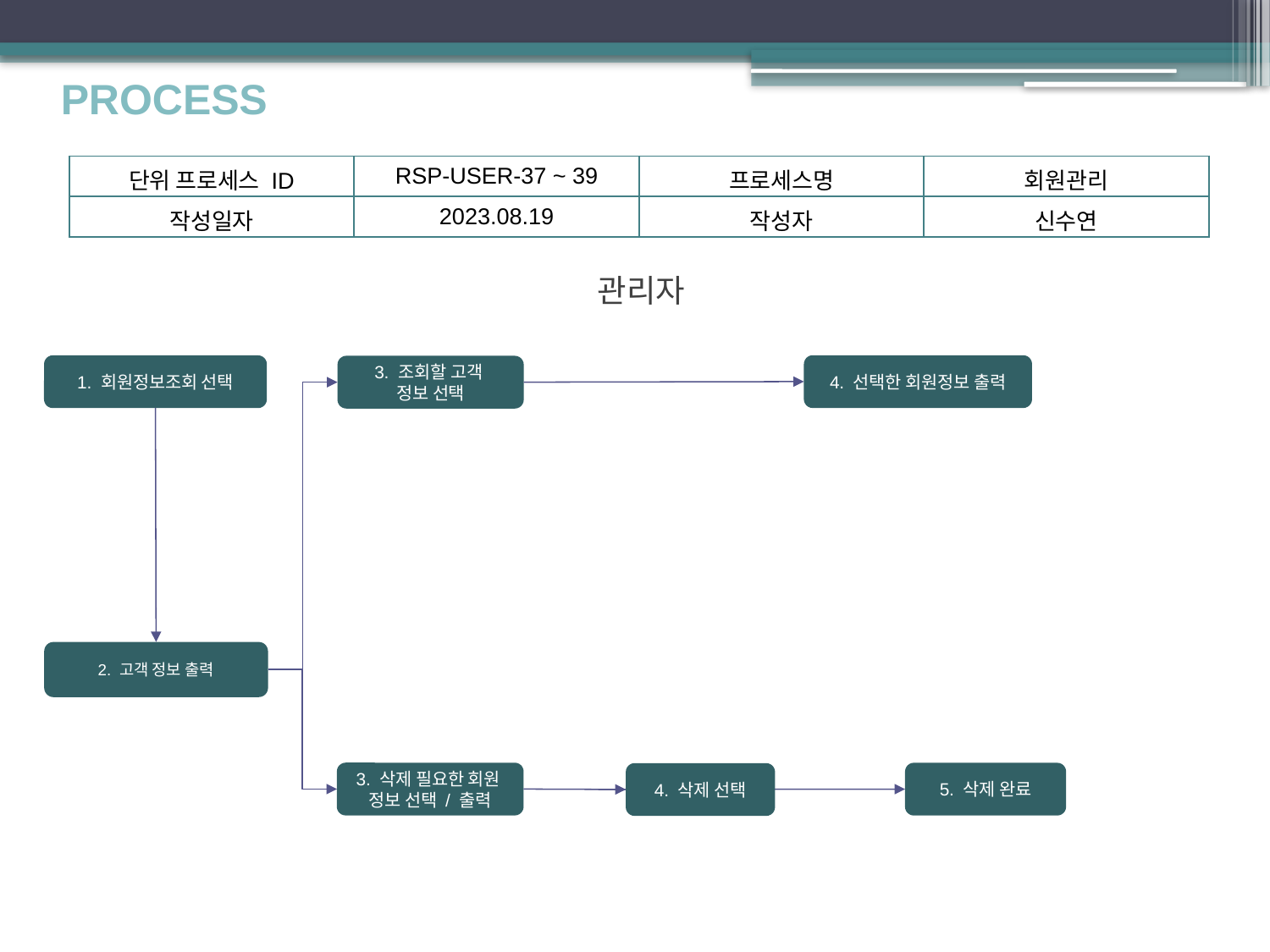

PROCESS
| 단위 프로세스 ID | RSP-USER-37 ~ 39 | 프로세스명 | 회원관리 |
| --- | --- | --- | --- |
| 작성일자 | 2023.08.19 | 작성자 | 신수연 |
관리자
4. 선택한 회원정보 출력
1. 회원정보조회 선택
3. 조회할 고객
정보 선택
2. 고객 정보 출력
3. 삭제 필요한 회원
정보 선택 / 출력
5. 삭제 완료
4. 삭제 선택